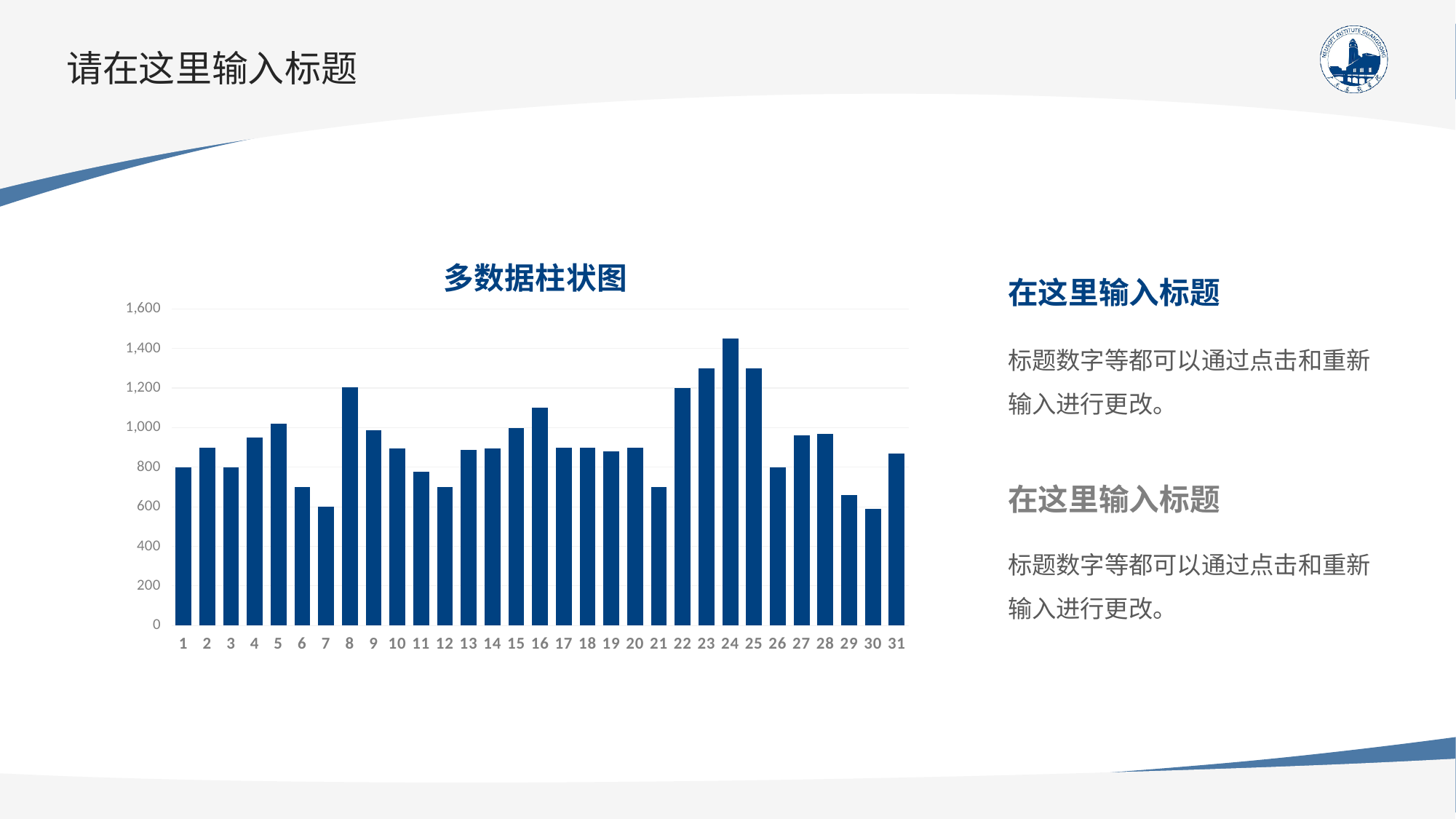

# 请在这里输入标题

### Chart: 多数据柱状图

| Category | 主数据 |
|---|---|
| 1 | 800.0 |
| 2 | 900.0 |
| 3 | 800.0 |
| 4 | 950.0 |
| 5 | 1020.0 |
| 6 | 700.0 |
| 7 | 600.0 |
| 8 | 1202.0 |
| 9 | 985.0 |
| 10 | 895.0 |
| 11 | 777.0 |
| 12 | 698.0 |
| 13 | 888.0 |
| 14 | 896.0 |
| 15 | 999.0 |
| 16 | 1100.0 |
| 17 | 900.0 |
| 18 | 899.0 |
| 19 | 880.0 |
| 20 | 900.0 |
| 21 | 700.0 |
| 22 | 1200.0 |
| 23 | 1300.0 |
| 24 | 1450.0 |
| 25 | 1300.0 |
| 26 | 800.0 |
| 27 | 960.0 |
| 28 | 970.0 |
| 29 | 660.0 |
| 30 | 590.0 |
| 31 | 870.0 |
在这里输入标题
标题数字等都可以通过点击和重新输入进行更改。
在这里输入标题
标题数字等都可以通过点击和重新输入进行更改。